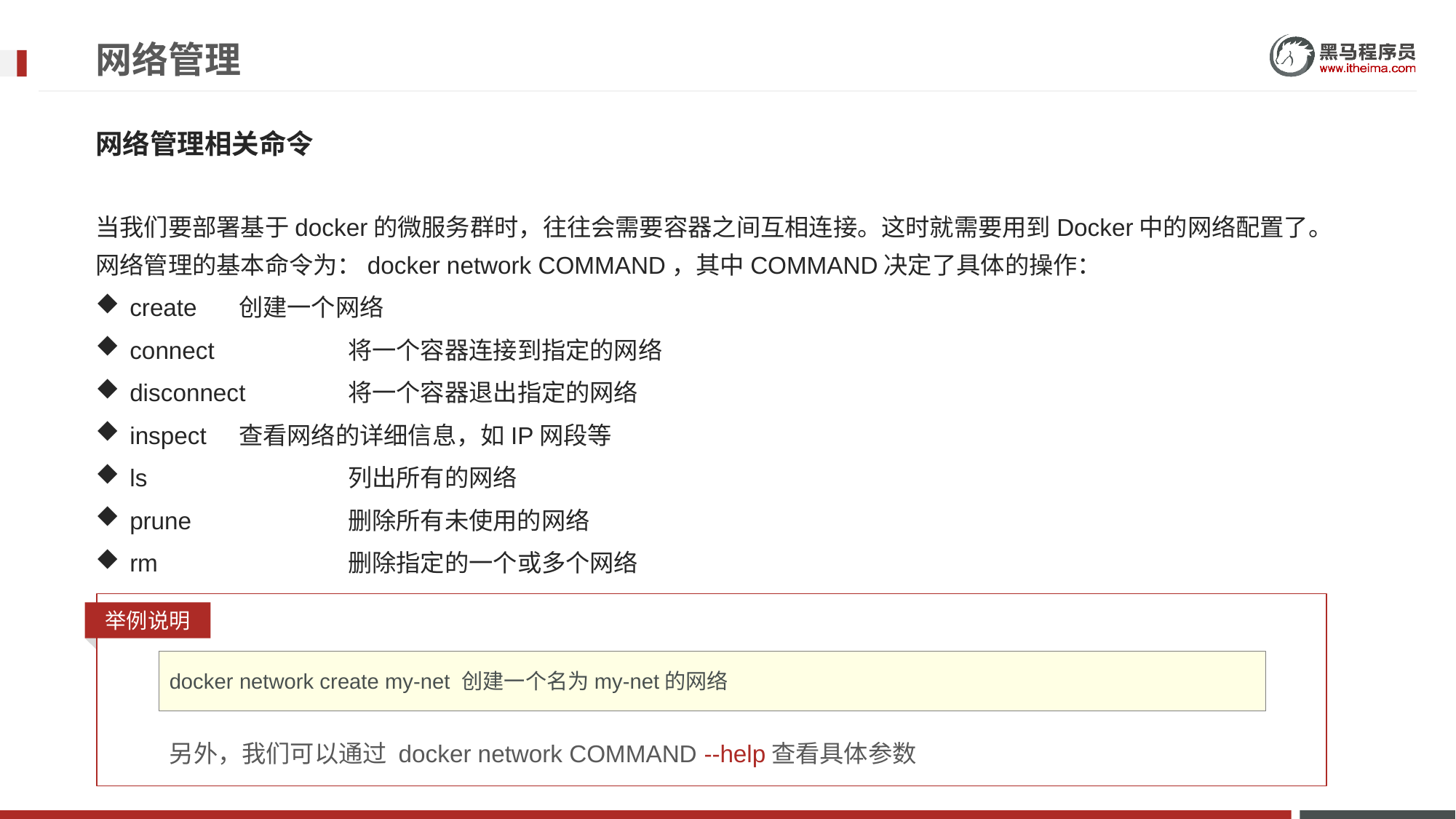

# 网络管理
网络管理相关命令
当我们要部署基于docker的微服务群时，往往会需要容器之间互相连接。这时就需要用到Docker中的网络配置了。网络管理的基本命令为：docker network COMMAND，其中COMMAND决定了具体的操作：
create      	创建一个网络
connect     	将一个容器连接到指定的网络
disconnect	将一个容器退出指定的网络
inspect	查看网络的详细信息，如IP网段等
ls		列出所有的网络
prune		删除所有未使用的网络
rm		删除指定的一个或多个网络

举例说明

docker network create my-net 创建一个名为my-net的网络
另外，我们可以通过 docker network COMMAND --help查看具体参数